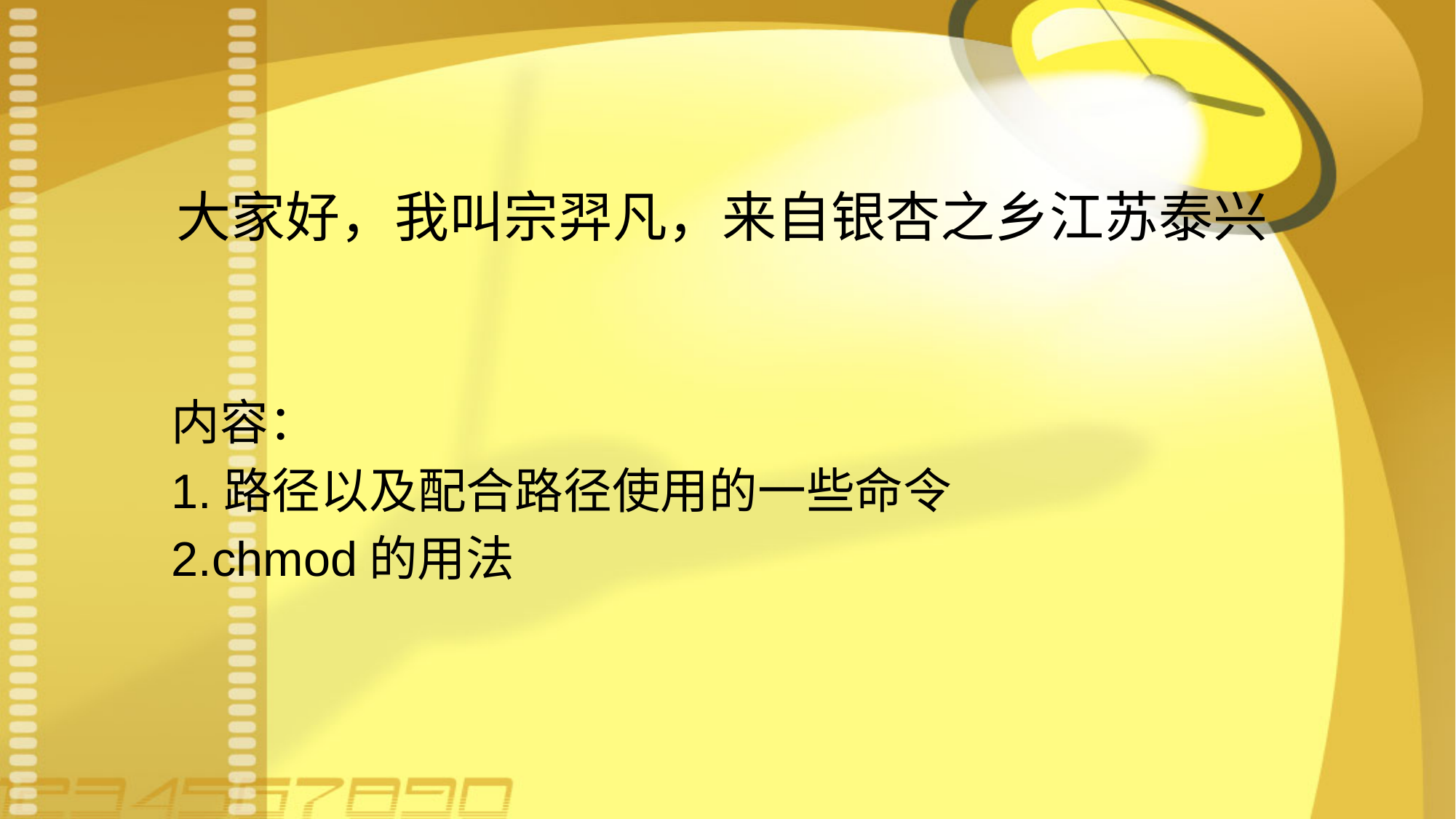

# 大家好，我叫宗羿凡，来自银杏之乡江苏泰兴
内容：
1.路径以及配合路径使用的一些命令
2.chmod的用法